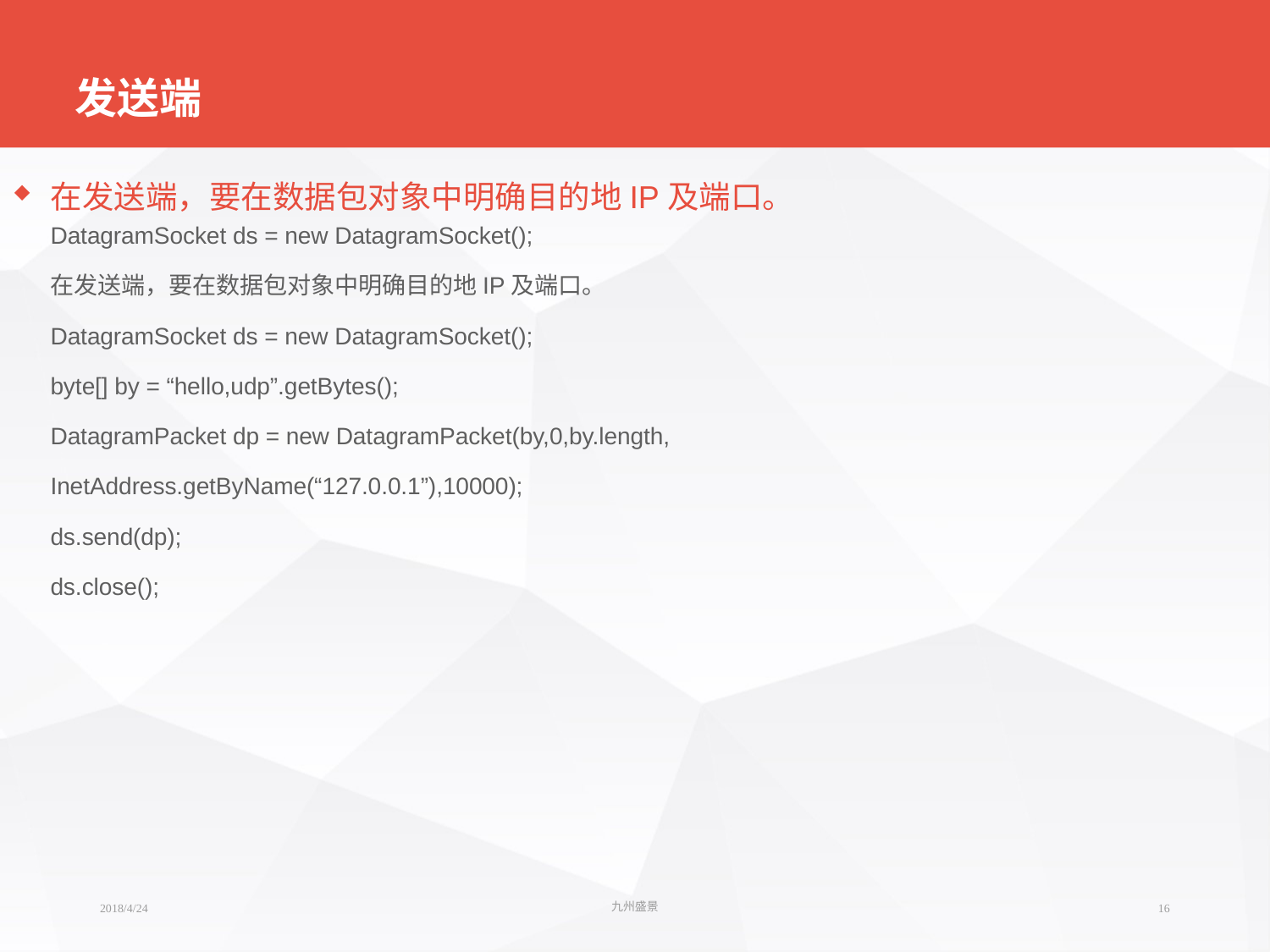

# 发送端
在发送端，要在数据包对象中明确目的地IP及端口。
DatagramSocket ds = new DatagramSocket();
在发送端，要在数据包对象中明确目的地IP及端口。
DatagramSocket ds = new DatagramSocket();
byte[] by = “hello,udp”.getBytes();
DatagramPacket dp = new DatagramPacket(by,0,by.length,
InetAddress.getByName(“127.0.0.1”),10000);
ds.send(dp);
ds.close();
2018/4/24
九州盛景
16